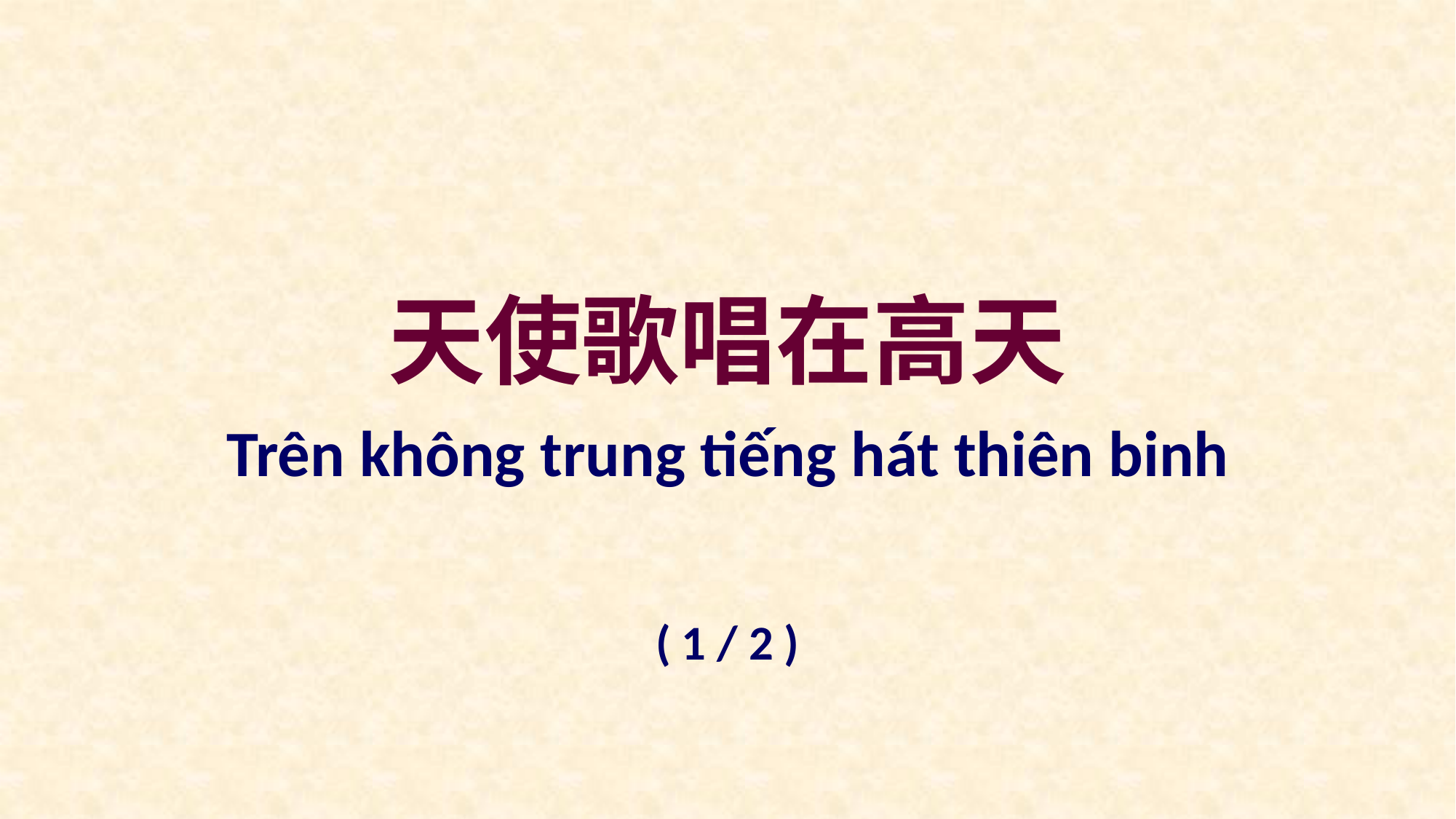

天使歌唱在高天
Trên không trung tiếng hát thiên binh
( 1 / 2 )